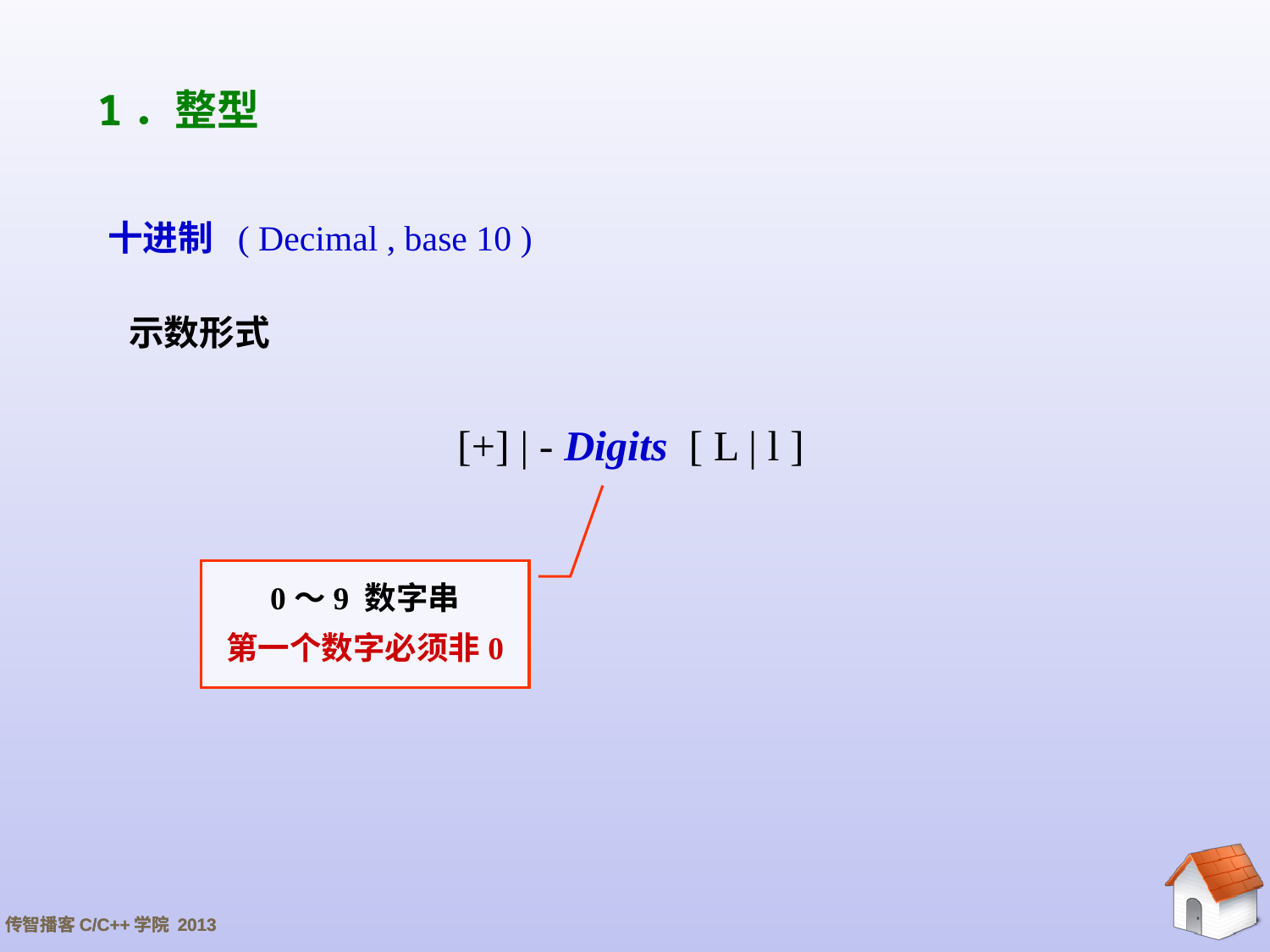

1．整型
十进制  ( Decimal , base 10 )
示数形式
[+] | - Digits  [ L | l ]
0～9 数字串
第一个数字必须非0